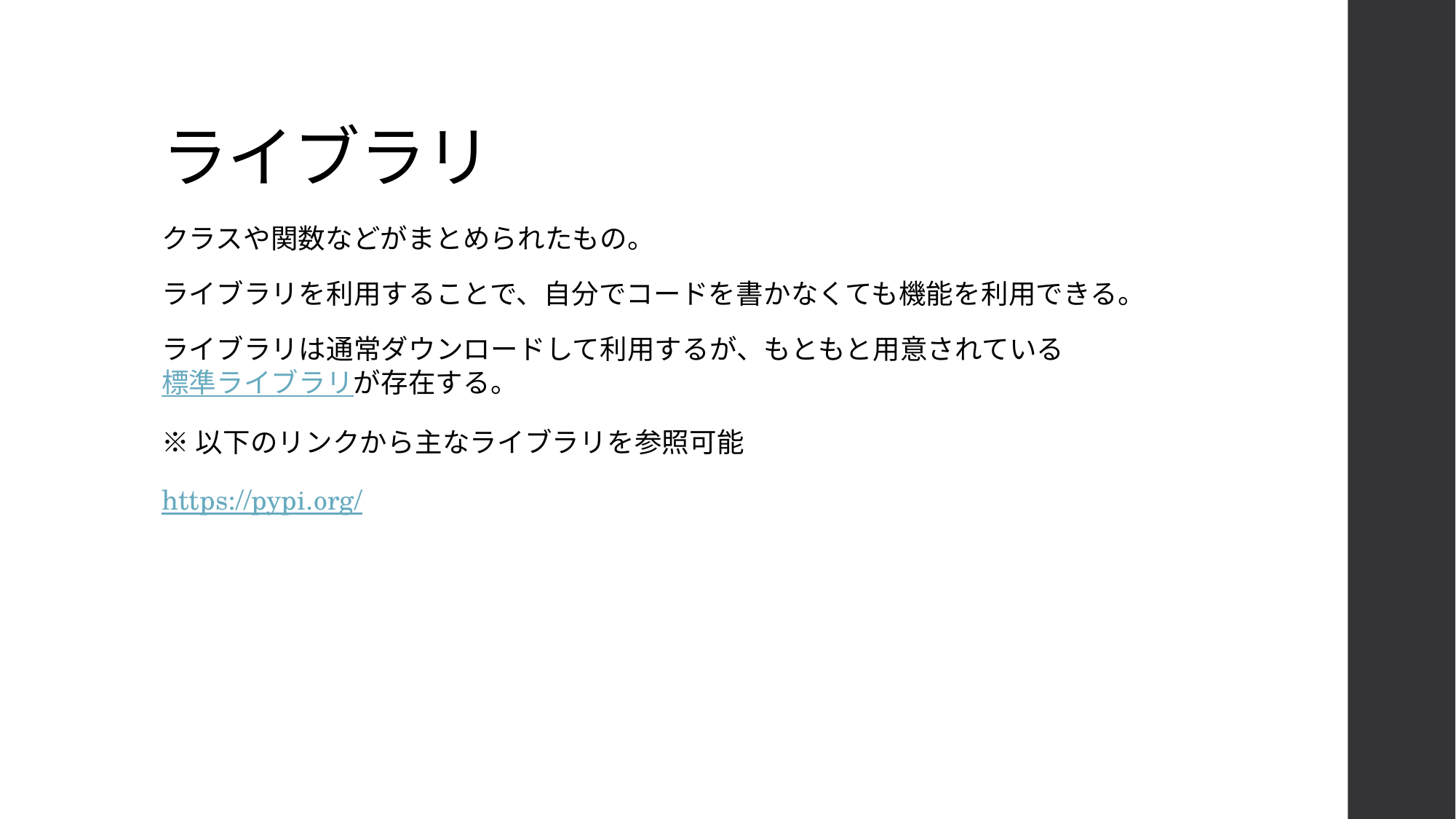

# ライブラリ
クラスや関数などがまとめられたもの。
ライブラリを利用することで、自分でコードを書かなくても機能を利用できる。
ライブラリは通常ダウンロードして利用するが、もともと用意されている標準ライブラリが存在する。
※以下のリンクから主なライブラリを参照可能
https://pypi.org/